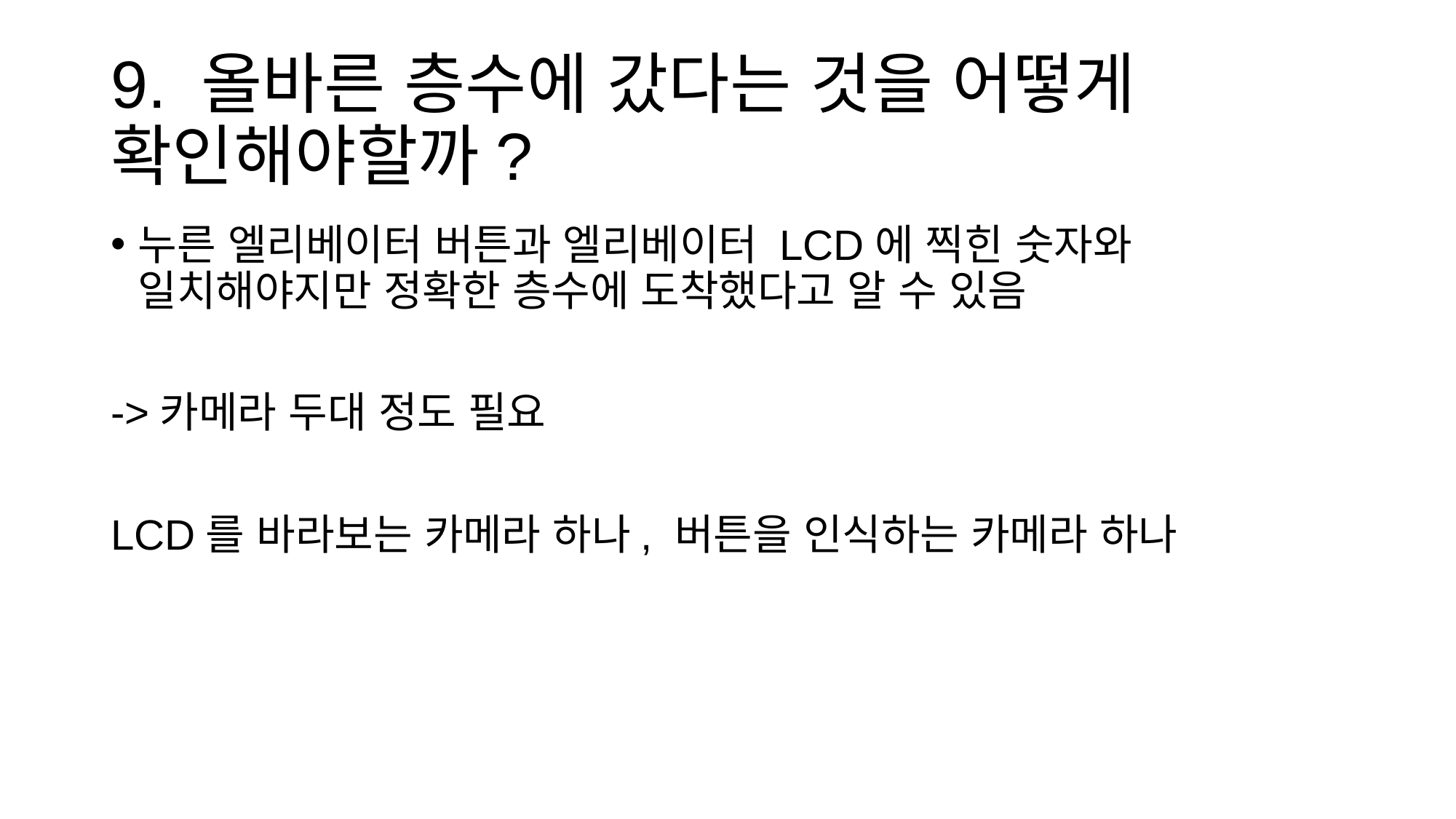

# 9. 올바른 층수에 갔다는 것을 어떻게 확인해야할까?
누른 엘리베이터 버튼과 엘리베이터 LCD에 찍힌 숫자와 일치해야지만 정확한 층수에 도착했다고 알 수 있음

->카메라 두대 정도 필요

LCD를 바라보는 카메라 하나, 버튼을 인식하는 카메라 하나